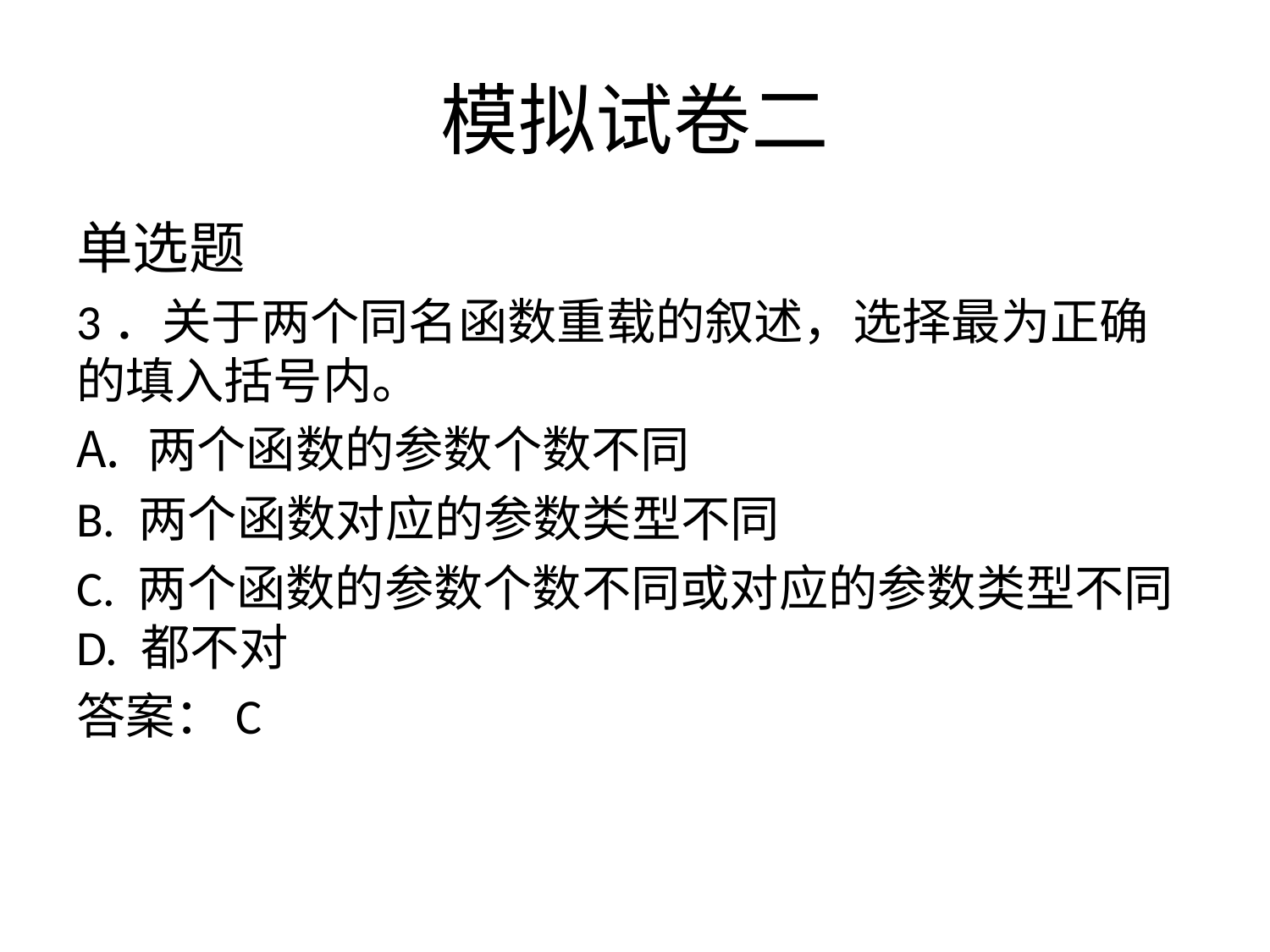

# 模拟试卷二
单选题
3．关于两个同名函数重载的叙述，选择最为正确的填入括号内。
两个函数的参数个数不同
B. 两个函数对应的参数类型不同
C. 两个函数的参数个数不同或对应的参数类型不同  D. 都不对
答案：C